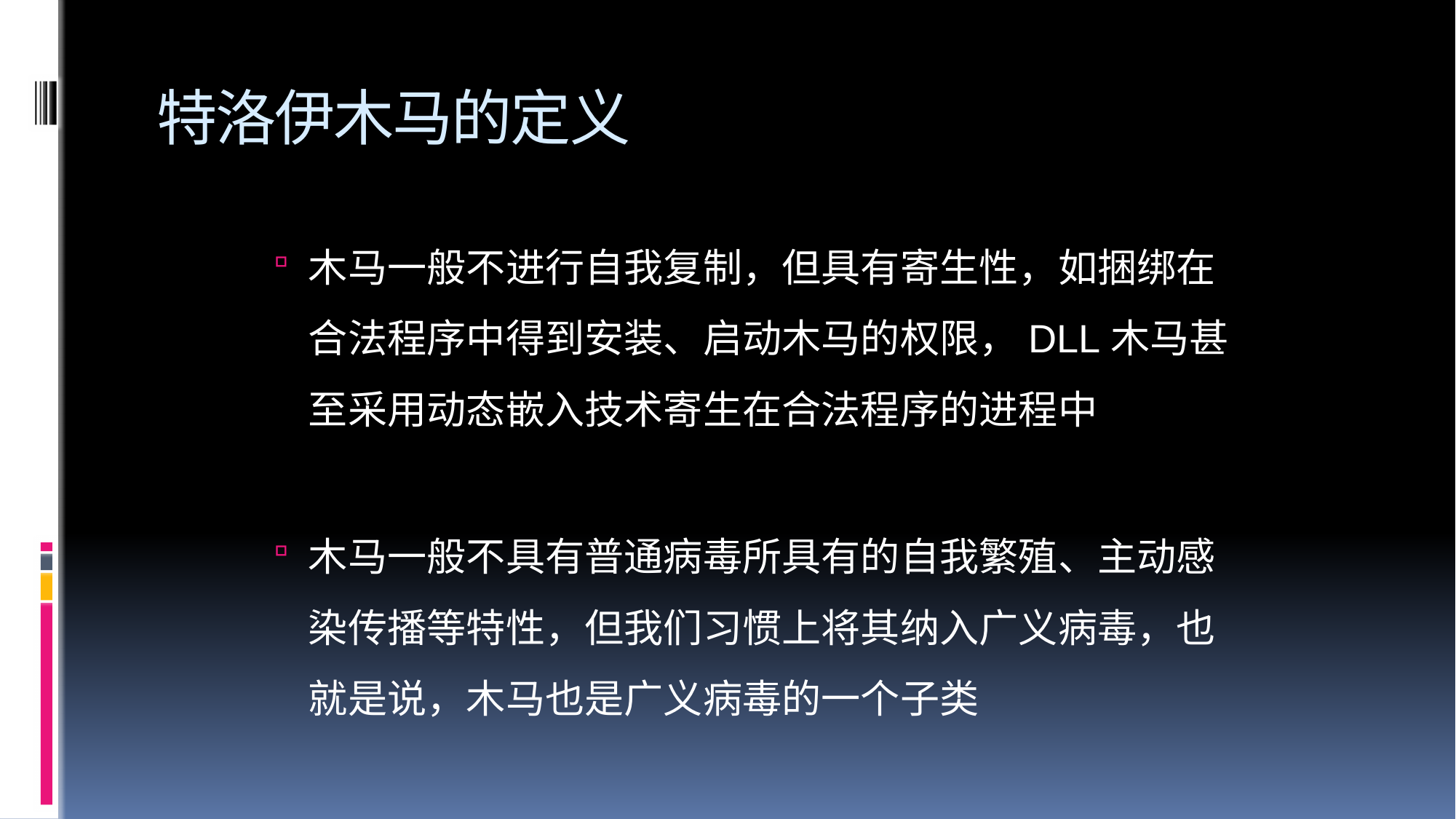

# 特洛伊木马的定义
木马一般不进行自我复制，但具有寄生性，如捆绑在合法程序中得到安装、启动木马的权限，DLL木马甚至采用动态嵌入技术寄生在合法程序的进程中

木马一般不具有普通病毒所具有的自我繁殖、主动感染传播等特性，但我们习惯上将其纳入广义病毒，也就是说，木马也是广义病毒的一个子类